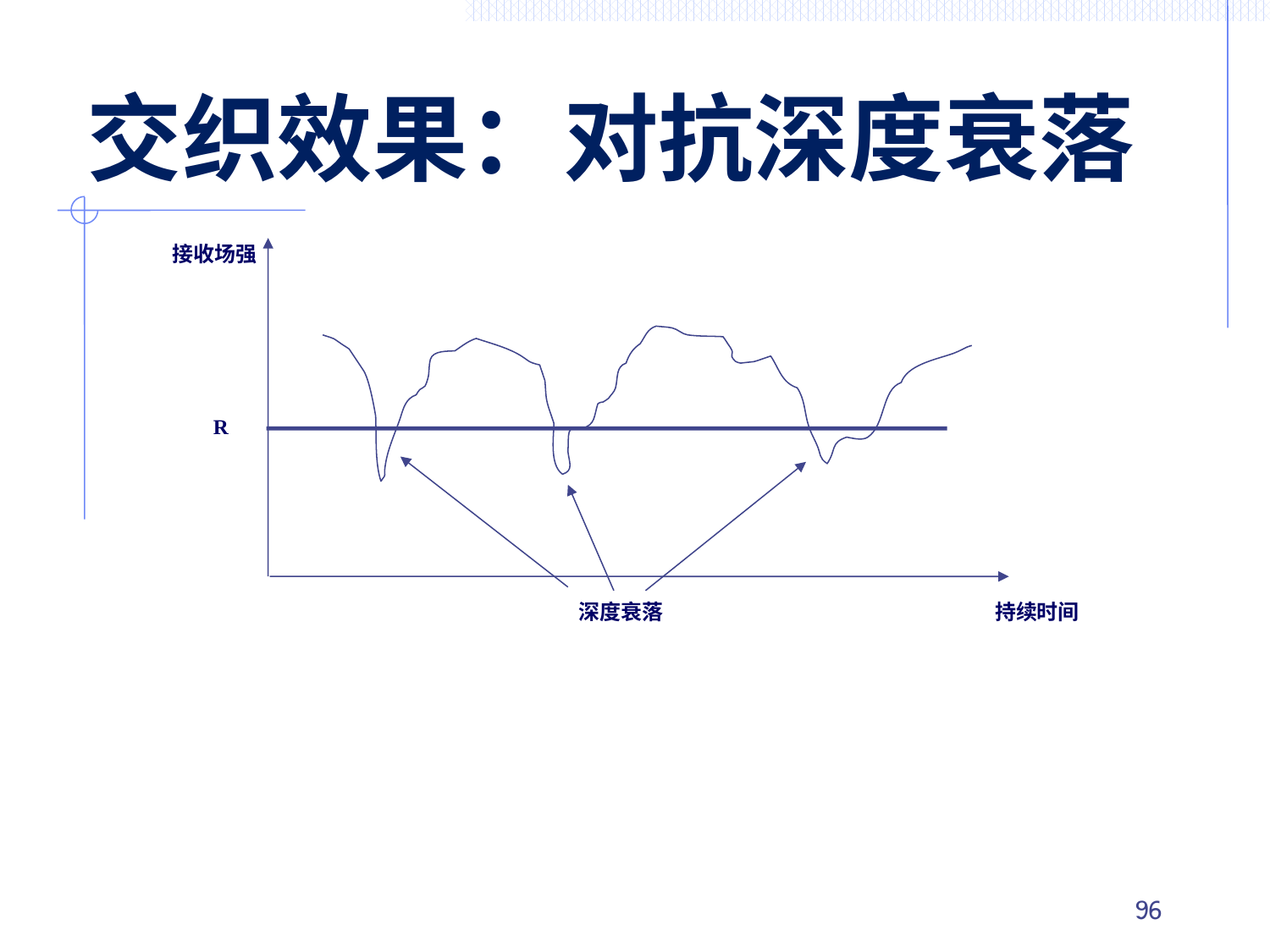

# 交织效果：对抗深度衰落
接收场强

R

深度衰落
持续时间
96